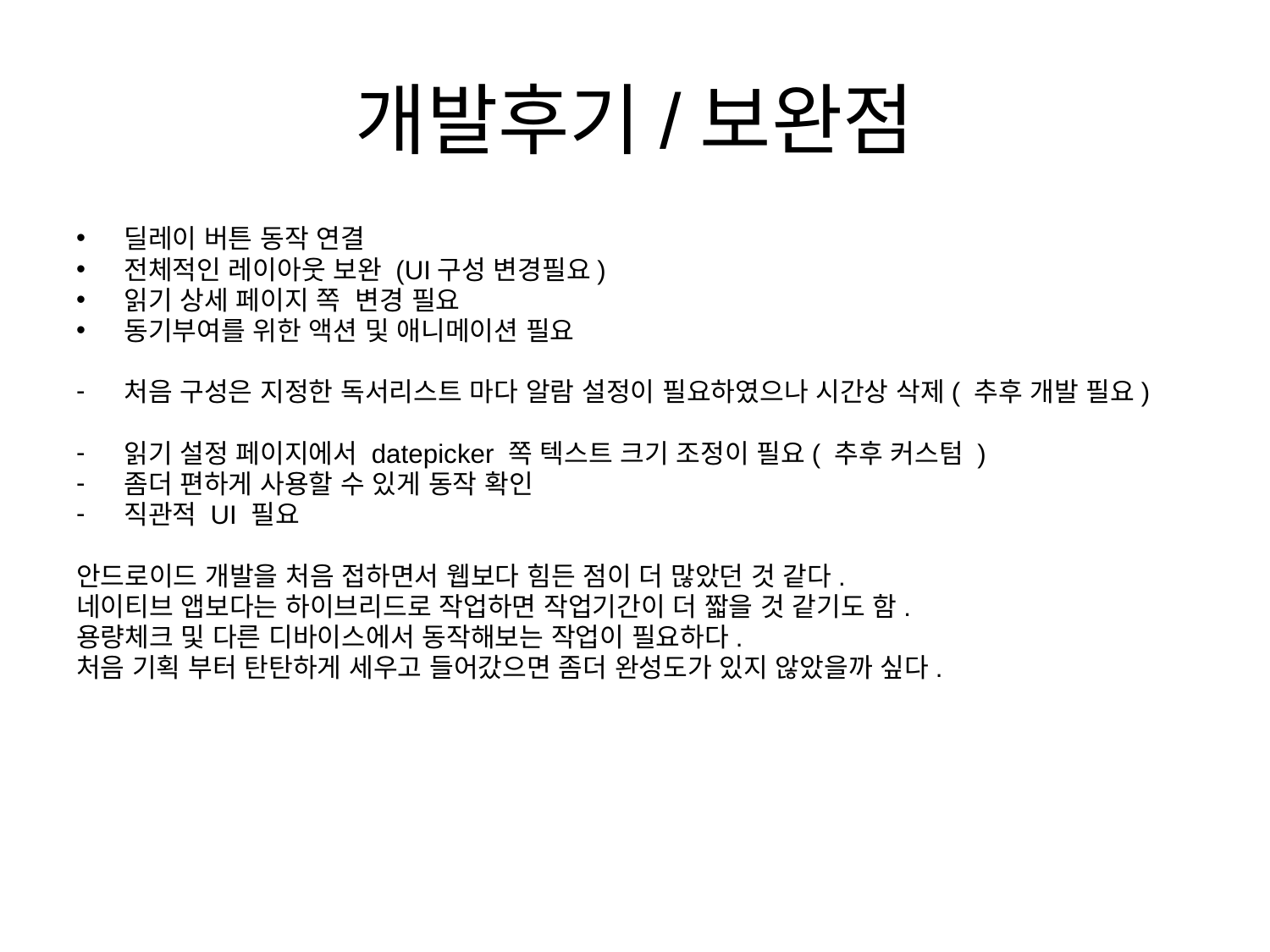

# 개발후기/보완점
딜레이 버튼 동작 연결
전체적인 레이아웃 보완 (UI구성 변경필요)
읽기 상세 페이지 쪽  변경 필요
동기부여를 위한 액션 및 애니메이션 필요

처음 구성은 지정한 독서리스트 마다 알람 설정이 필요하였으나 시간상 삭제( 추후 개발 필요)

읽기 설정 페이지에서 datepicker 쪽 텍스트 크기 조정이 필요( 추후 커스텀 )
좀더 편하게 사용할 수 있게 동작 확인
직관적 UI 필요

안드로이드 개발을 처음 접하면서 웹보다 힘든 점이 더 많았던 것 같다.
네이티브 앱보다는 하이브리드로 작업하면 작업기간이 더 짧을 것 같기도 함.
용량체크 및 다른 디바이스에서 동작해보는 작업이 필요하다.
처음 기획 부터 탄탄하게 세우고 들어갔으면 좀더 완성도가 있지 않았을까 싶다.